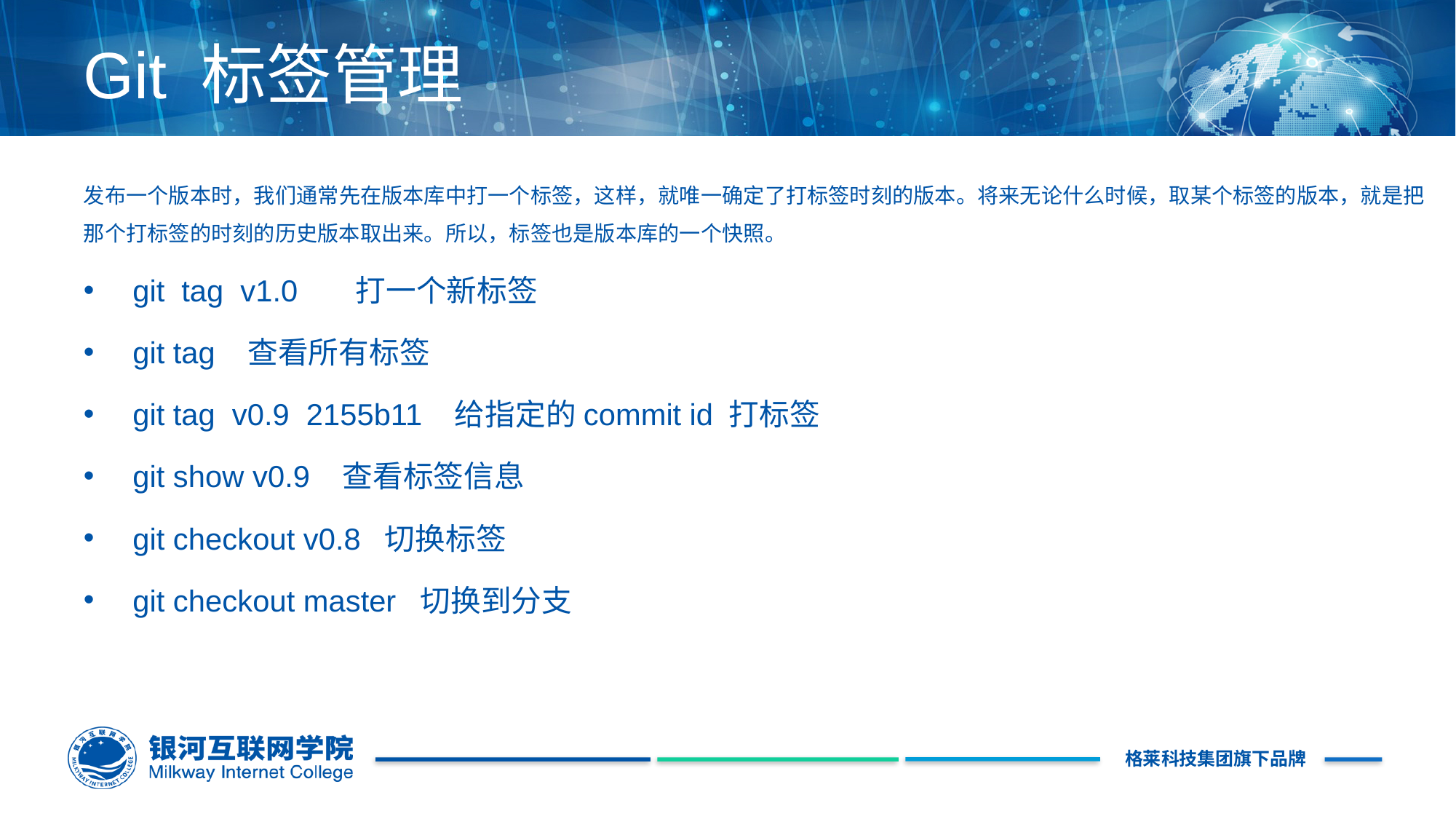

# Git 标签管理
发布一个版本时，我们通常先在版本库中打一个标签，这样，就唯一确定了打标签时刻的版本。将来无论什么时候，取某个标签的版本，就是把那个打标签的时刻的历史版本取出来。所以，标签也是版本库的一个快照。
git  tag  v1.0      打一个新标签
git tag   查看所有标签
git tag  v0.9  2155b11   给指定的commit id 打标签
git show v0.9   查看标签信息
git checkout v0.8  切换标签
git checkout master  切换到分支